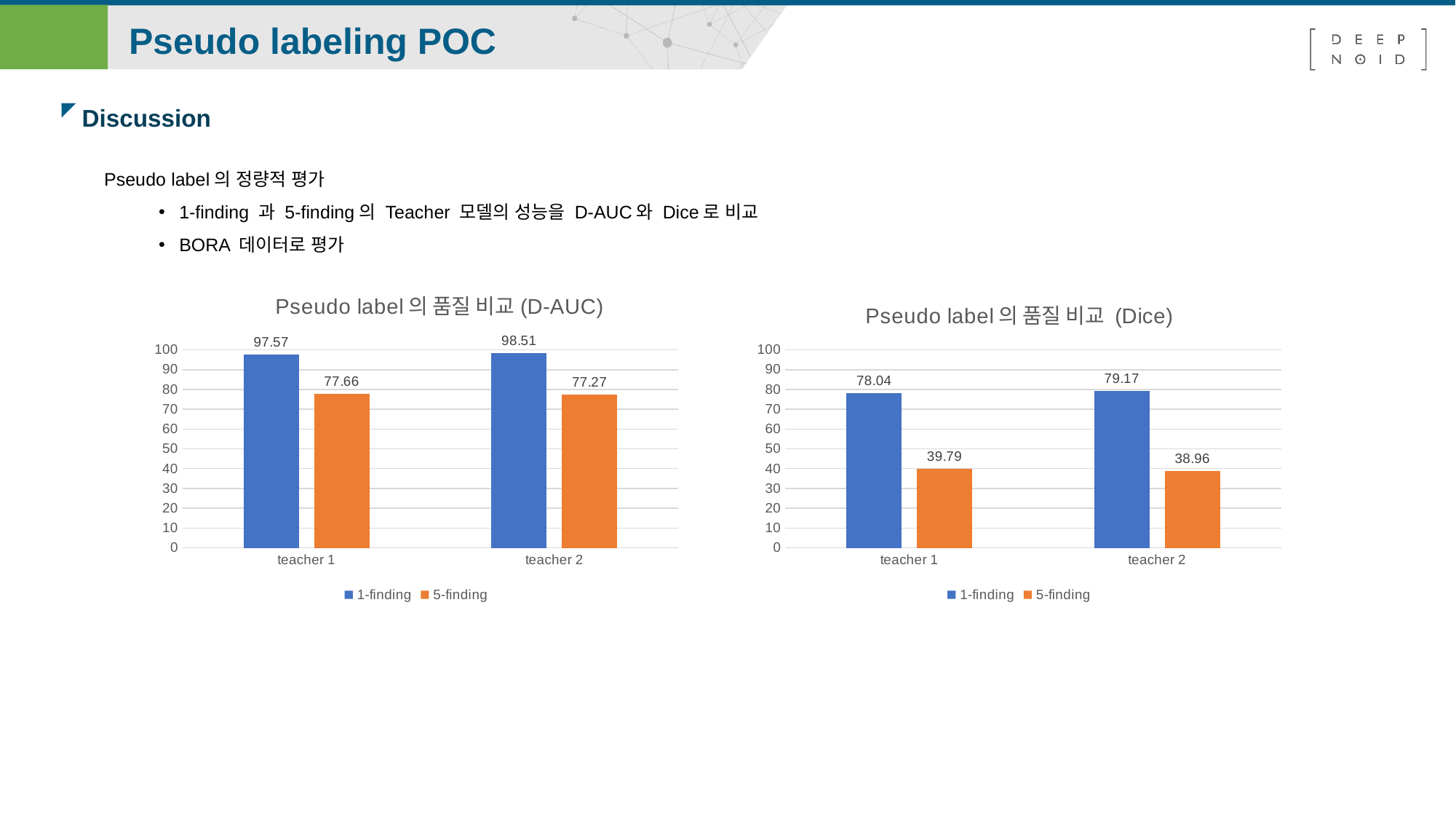

II 01.
Pseudo labeling POC
Discussion

Pseudo label의 정량적 평가
1-finding 과 5-finding의 Teacher 모델의 성능을 D-AUC와 Dice로 비교
BORA 데이터로 평가

### Chart: Pseudo label의 품질 비교(D-AUC)

| Category | 1-finding | 5-finding |
|---|---|---|
| teacher 1 | 97.57 | 77.66 |
| teacher 2 | 98.51 | 77.27 |

### Chart: Pseudo label의 품질 비교 (Dice)

| Category | 1-finding | 5-finding |
|---|---|---|
| teacher 1 | 78.04 | 39.79 |
| teacher 2 | 79.17 | 38.96 |